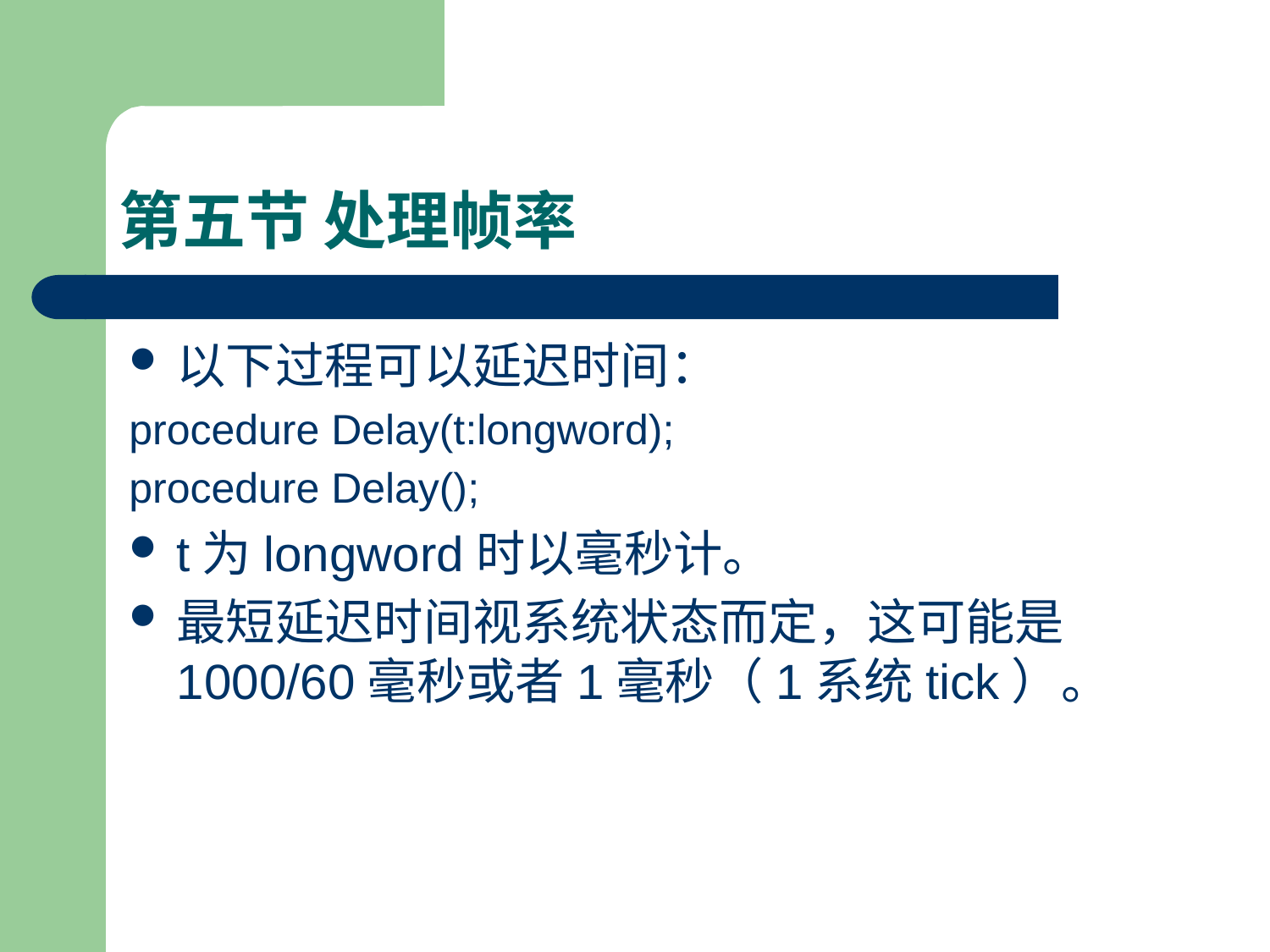

# 第五节 处理帧率
以下过程可以延迟时间：
procedure Delay(t:longword);
procedure Delay();
t为longword时以毫秒计。
最短延迟时间视系统状态而定，这可能是1000/60毫秒或者1毫秒（1系统tick）。